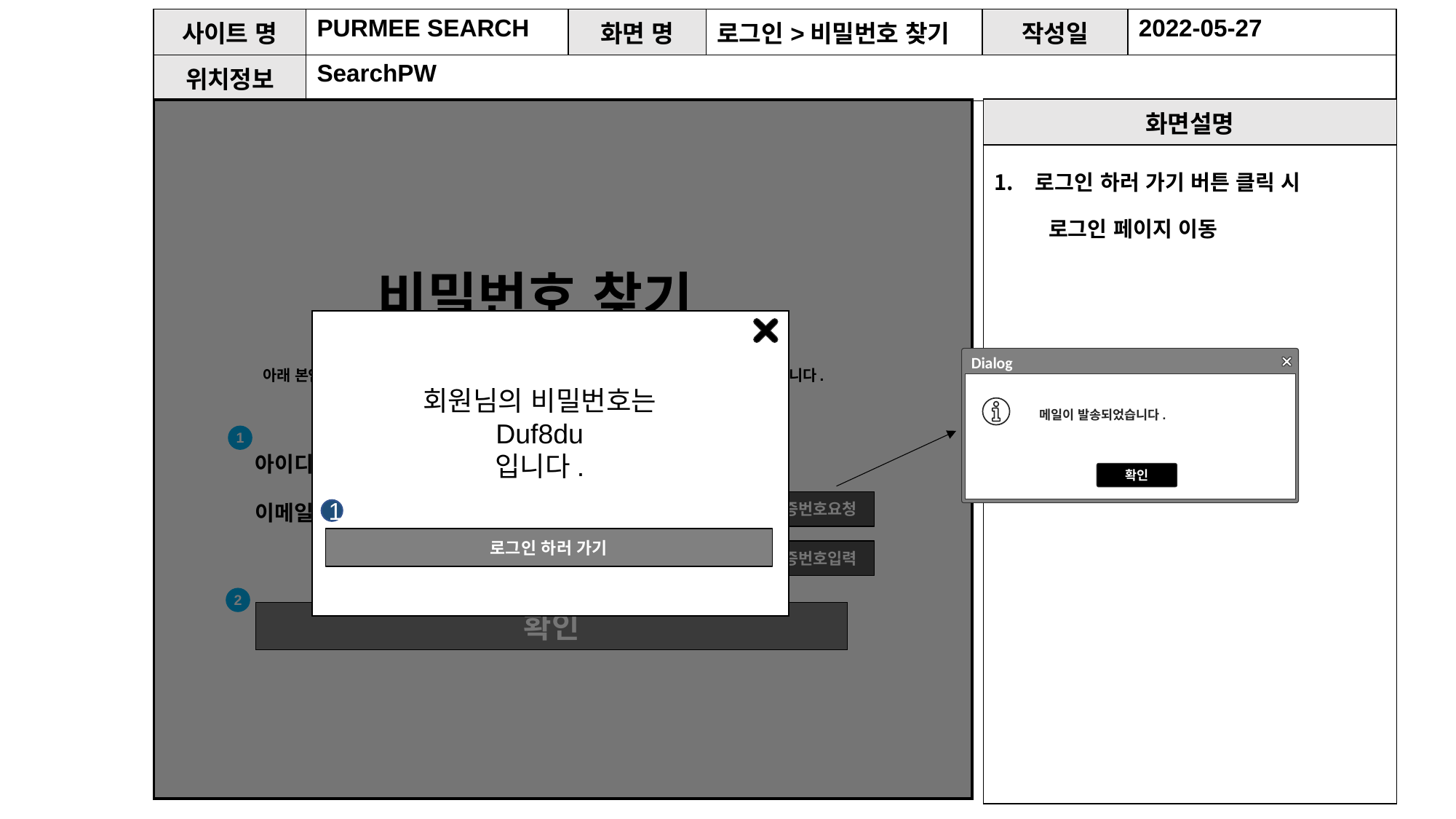

| 사이트 명 | PURMEE SEARCH | 화면 명 | 로그인>비밀번호 찾기 | 작성일 | 2022-05-27 |
| --- | --- | --- | --- | --- | --- |
| 위치정보 | SearchPW |  |  |  |  |

| 화면설명 |
| --- |
| 로그인 하러 가기 버튼 클릭 시 로그인 페이지 이동 |

비밀번호 찾기

Dialog

메일이 발송되었습니다.
Abort
확인
Cancel
아래 본인 정보를 입력 후 인증번호요청 버튼을 누르시면 이메일로 인증번호가 발송됩니다.
회원님의 비밀번호는
Duf8du
입니다.
1
아이디
아이디를 입력하세요
인증번호요청
이메일
@
이메일을 입력해주세요
1
로그인 하러 가기
인증번호입력
인증번호입력
2
확인